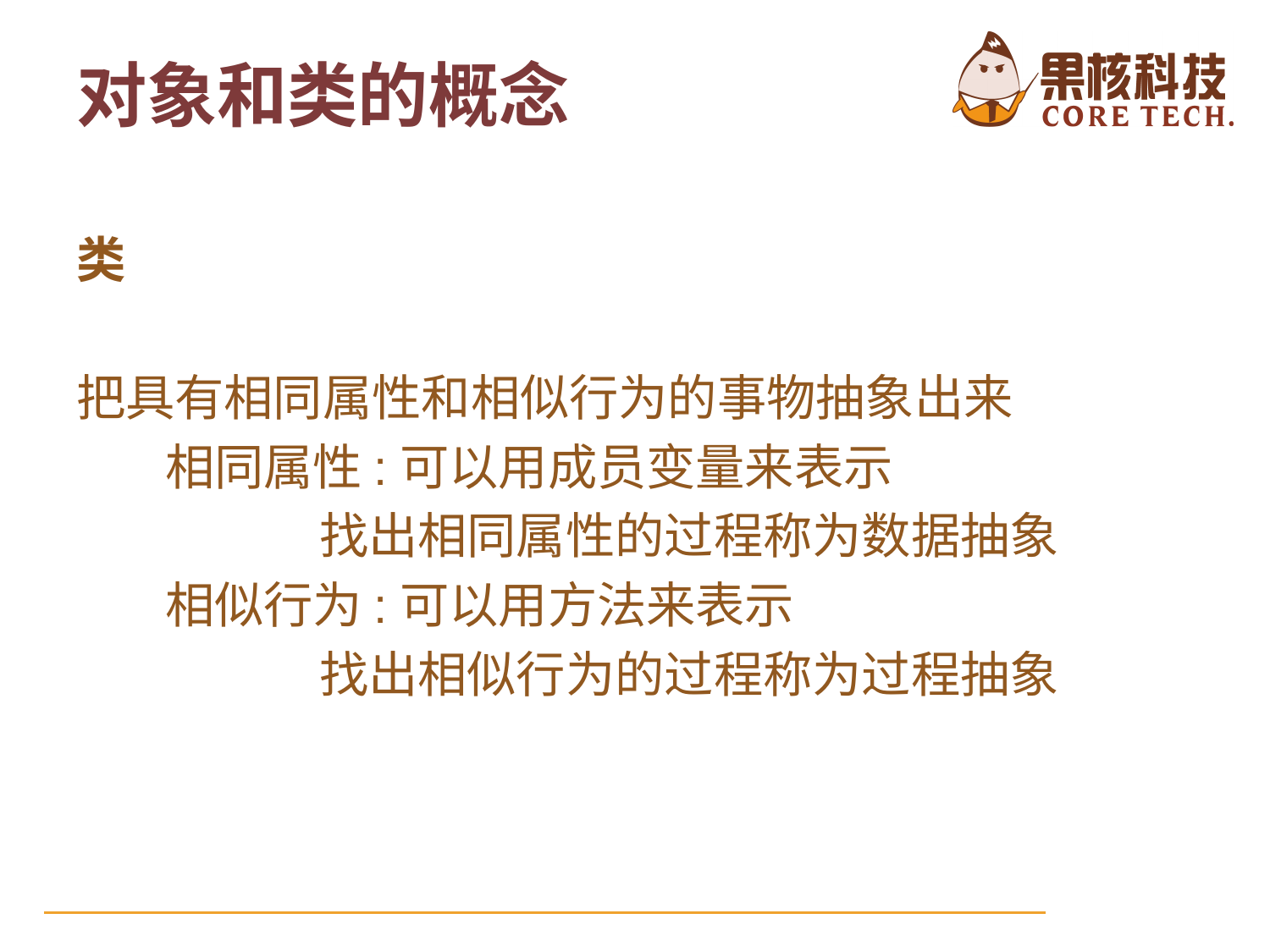

类

把具有相同属性和相似行为的事物抽象出来
       相同属性:可以用成员变量来表示
                     找出相同属性的过程称为数据抽象
       相似行为:可以用方法来表示
                     找出相似行为的过程称为过程抽象
对象和类的概念